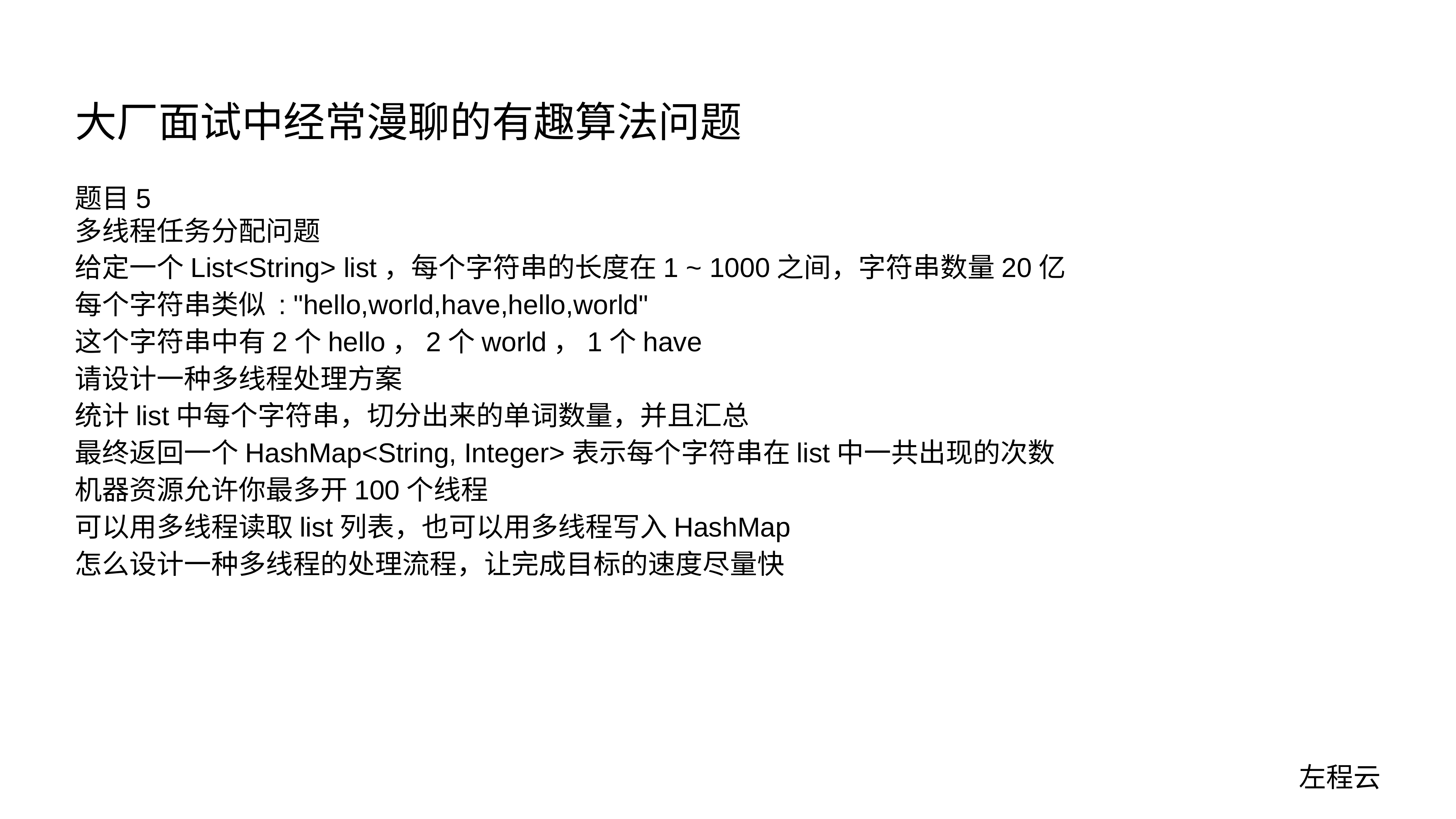

# 大厂面试中经常漫聊的有趣算法问题
题目5
多线程任务分配问题
给定一个List<String> list，每个字符串的长度在1 ~ 1000之间，字符串数量20亿
每个字符串类似 : "hello,world,have,hello,world"
这个字符串中有2个hello，2个world，1个have
请设计一种多线程处理方案
统计list中每个字符串，切分出来的单词数量，并且汇总
最终返回一个HashMap<String, Integer>表示每个字符串在list中一共出现的次数
机器资源允许你最多开100个线程
可以用多线程读取list列表，也可以用多线程写入HashMap
怎么设计一种多线程的处理流程，让完成目标的速度尽量快
左程云